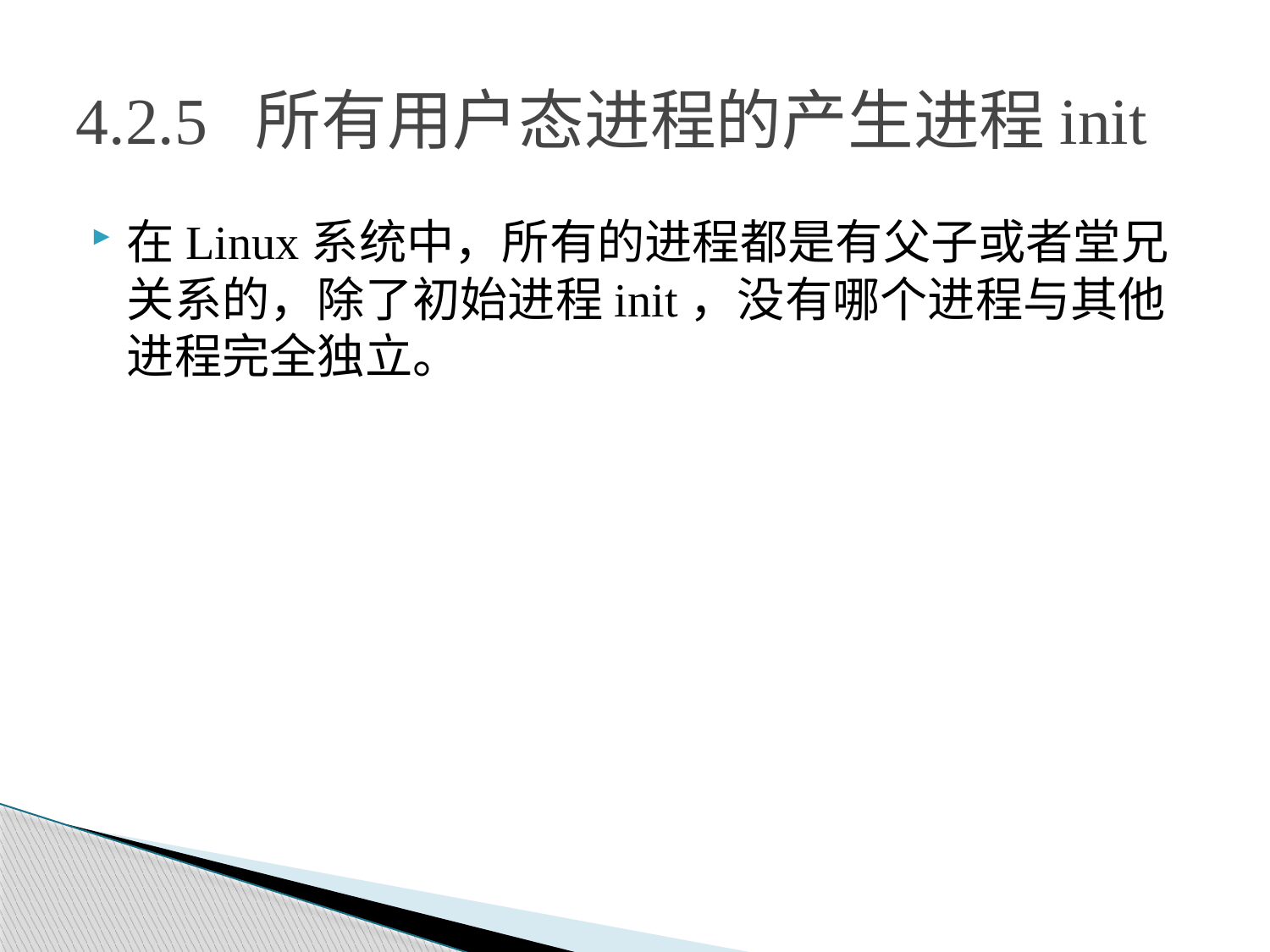

# 4.2.5  所有用户态进程的产生进程init
在Linux系统中，所有的进程都是有父子或者堂兄关系的，除了初始进程init，没有哪个进程与其他进程完全独立。